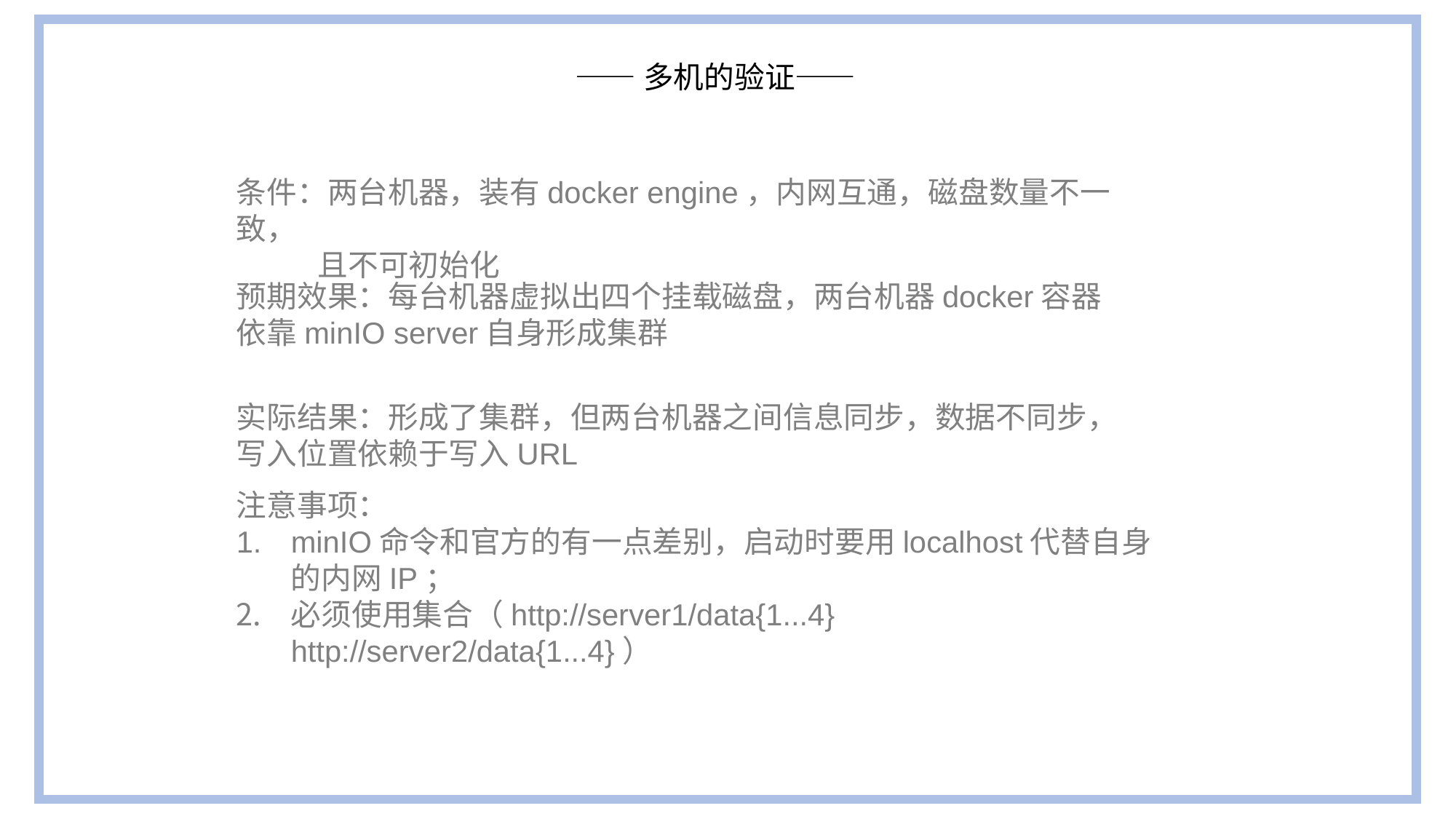

——多机的验证——
条件：两台机器，装有docker engine，内网互通，磁盘数量不一致，
           且不可初始化
预期效果：每台机器虚拟出四个挂载磁盘，两台机器docker容器依靠minIO server自身形成集群

实际结果：形成了集群，但两台机器之间信息同步，数据不同步，写入位置依赖于写入URL
注意事项：
minIO命令和官方的有一点差别，启动时要用localhost代替自身的内网IP；
必须使用集合（http://server1/data{1...4} http://server2/data{1...4}）